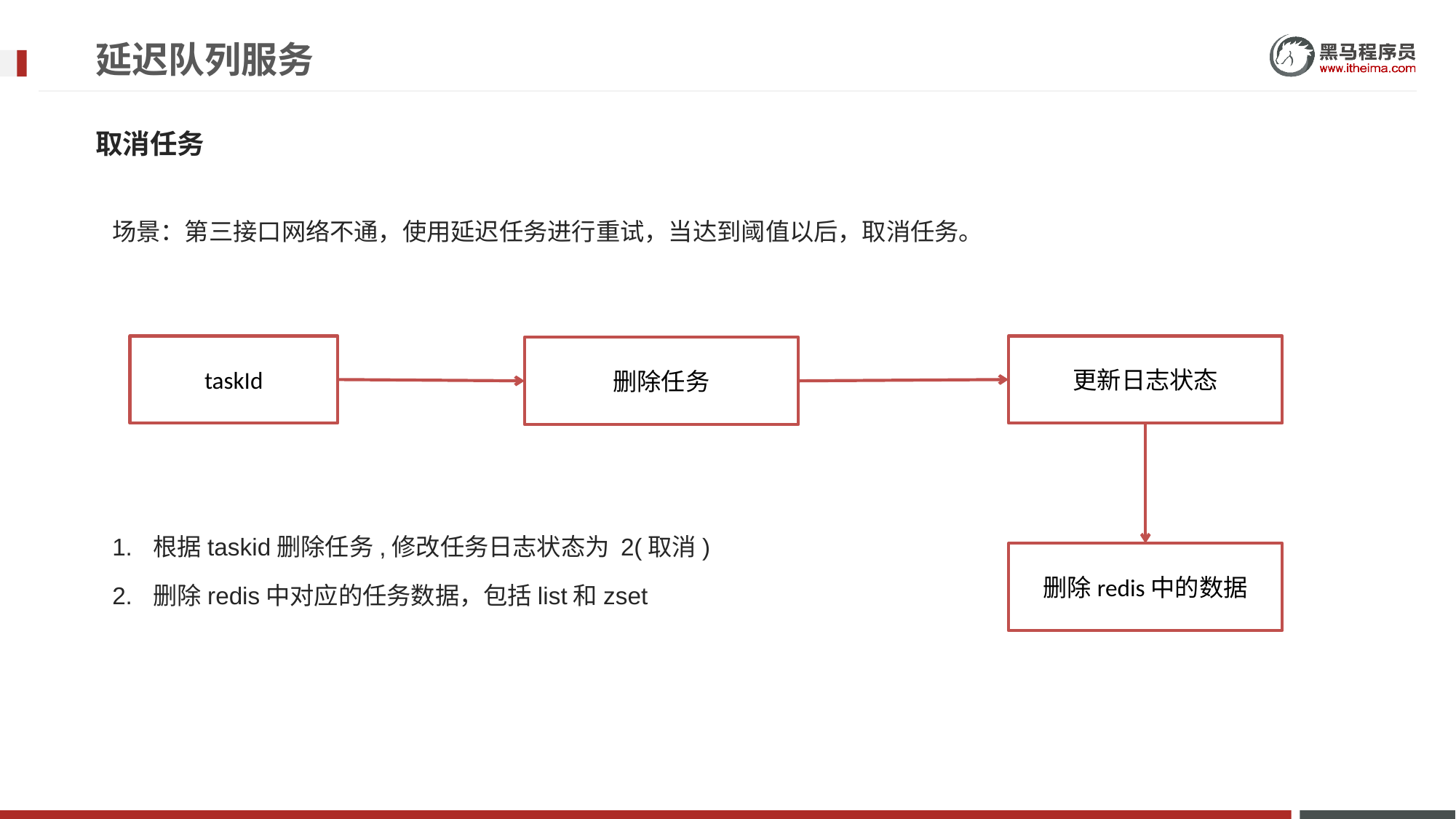

# 延迟队列服务
取消任务
场景：第三接口网络不通，使用延迟任务进行重试，当达到阈值以后，取消任务。
taskId
更新日志状态
删除任务
删除redis中的数据
根据taskid删除任务,修改任务日志状态为 2(取消)
删除redis中对应的任务数据，包括list和zset